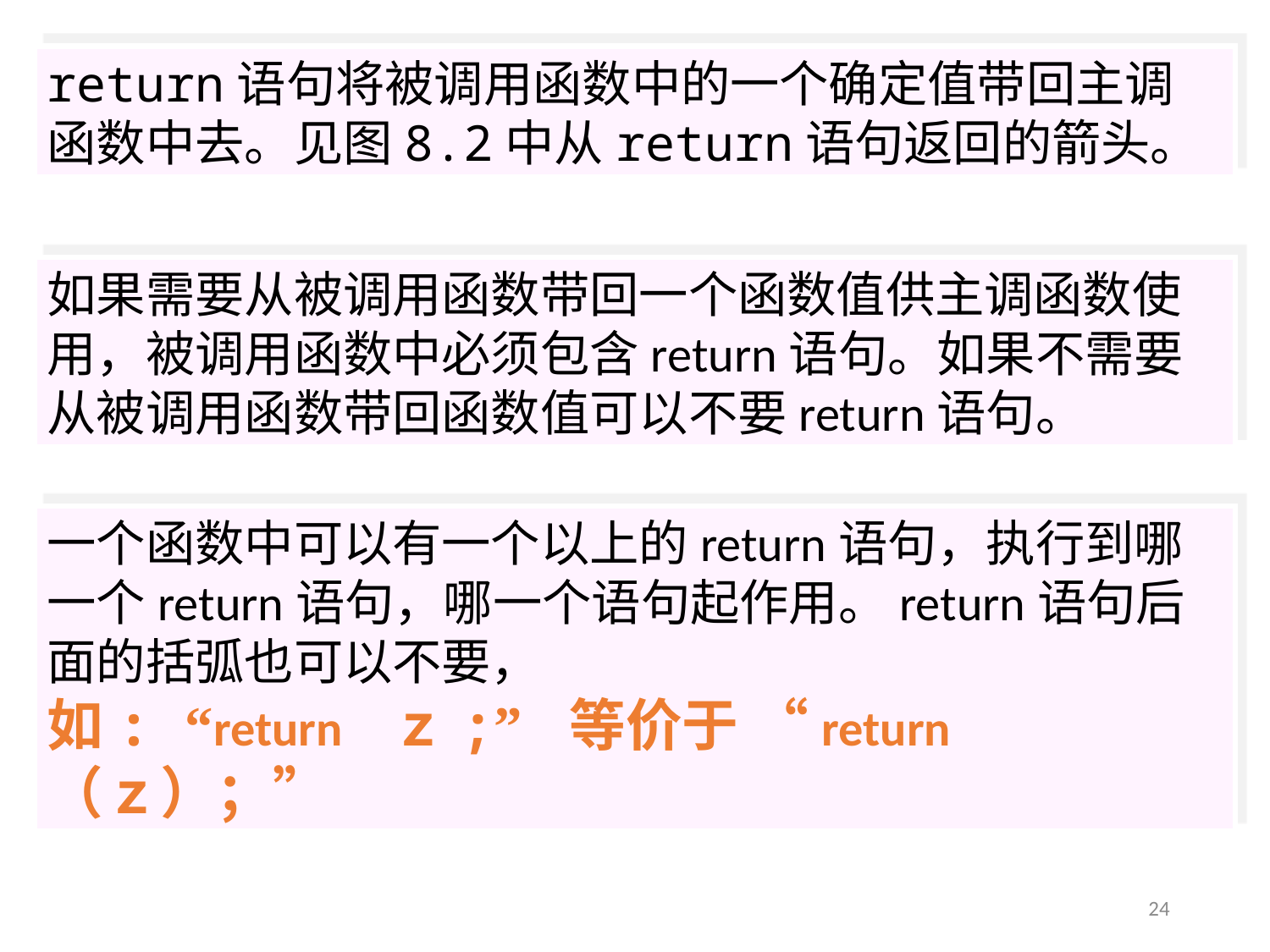

return语句将被调用函数中的一个确定值带回主调函数中去。见图8.2中从return语句返回的箭头。
如果需要从被调用函数带回一个函数值供主调函数使用，被调用函数中必须包含return语句。如果不需要从被调用函数带回函数值可以不要return语句。
一个函数中可以有一个以上的return语句，执行到哪一个return语句，哪一个语句起作用。return语句后面的括弧也可以不要，
如: “return ｚ;” 等价于 “return （ｚ）；”
24